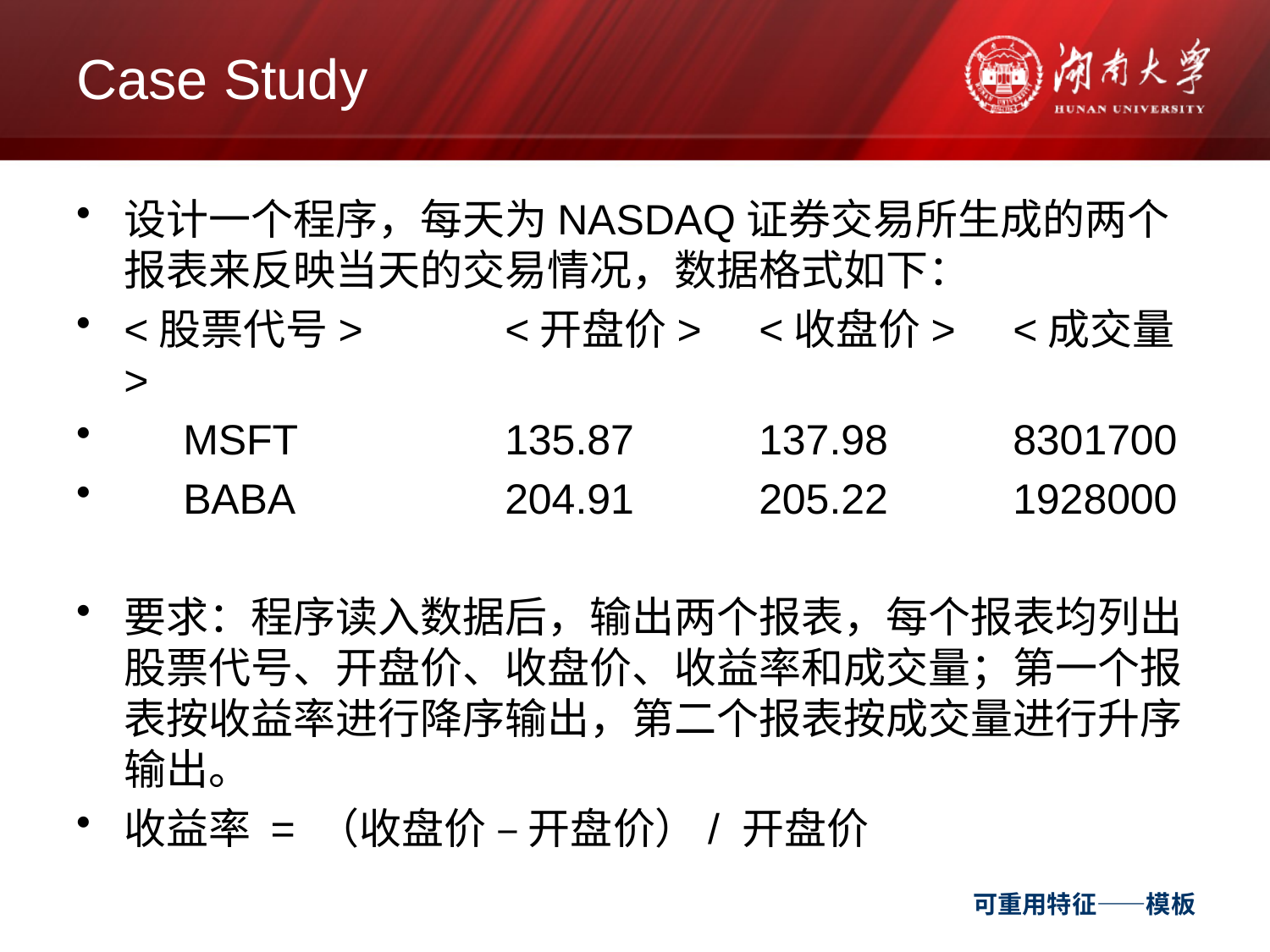

# Case Study
设计一个程序，每天为NASDAQ证券交易所生成的两个报表来反映当天的交易情况，数据格式如下：
<股票代号>  	<开盘价> 	<收盘价> 	<成交量>
     MSFT 		135.87 	137.98 	8301700
     BABA 		204.91 	205.22 	1928000

要求：程序读入数据后，输出两个报表，每个报表均列出股票代号、开盘价、收盘价、收益率和成交量；第一个报表按收益率进行降序输出，第二个报表按成交量进行升序输出。
收益率 = （收盘价 – 开盘价）/ 开盘价